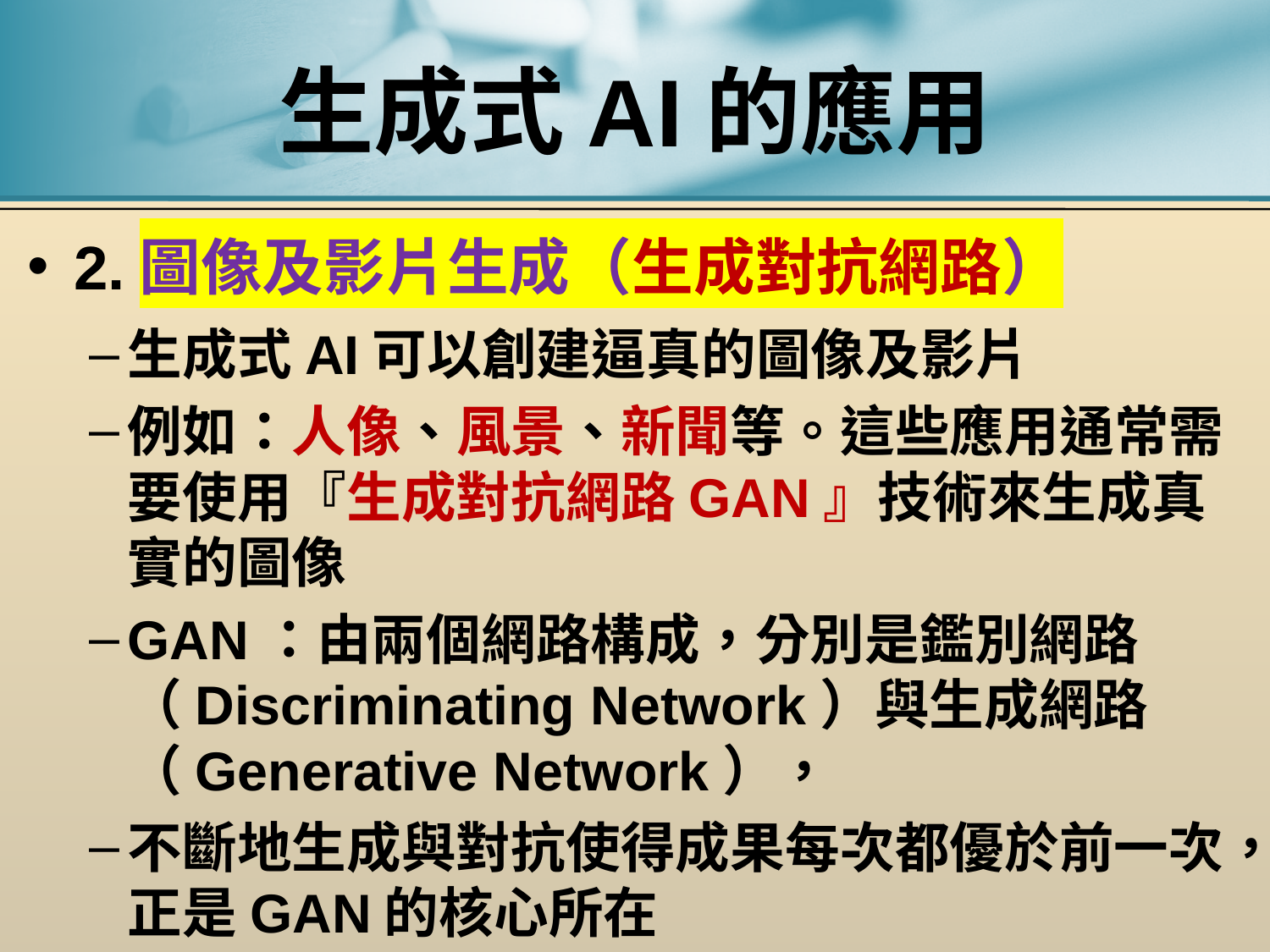

# 生成式AI的應用
2.圖像及影片生成（生成對抗網路）
生成式AI可以創建逼真的圖像及影片
例如：人像、風景、新聞等。這些應用通常需要使用『生成對抗網路GAN』技術來生成真實的圖像
GAN：由兩個網路構成，分別是鑑別網路（Discriminating Network）與生成網路（Generative Network），
不斷地生成與對抗使得成果每次都優於前一次，正是GAN的核心所在